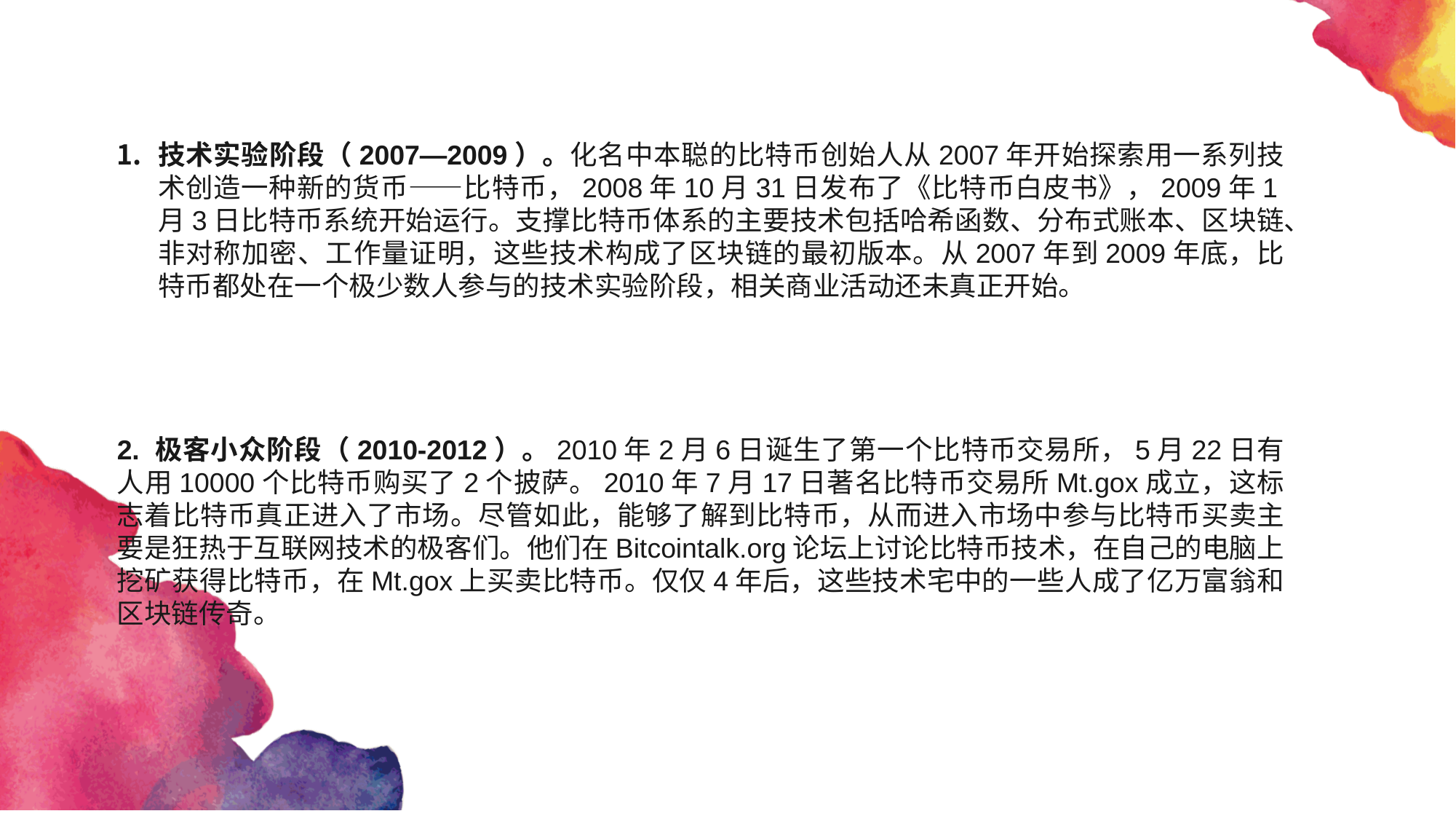

技术实验阶段（2007—2009）。化名中本聪的比特币创始人从2007年开始探索用一系列技术创造一种新的货币——比特币，2008年10月31日发布了《比特币白皮书》，2009年1月3日比特币系统开始运行。支撑比特币体系的主要技术包括哈希函数、分布式账本、区块链、非对称加密、工作量证明，这些技术构成了区块链的最初版本。从2007年到2009年底，比特币都处在一个极少数人参与的技术实验阶段，相关商业活动还未真正开始。

2. 极客小众阶段（2010-2012）。2010年2月6日诞生了第一个比特币交易所，5月22日有人用10000个比特币购买了2个披萨。2010年7月17日著名比特币交易所Mt.gox成立，这标志着比特币真正进入了市场。尽管如此，能够了解到比特币，从而进入市场中参与比特币买卖主要是狂热于互联网技术的极客们。他们在Bitcointalk.org论坛上讨论比特币技术，在自己的电脑上挖矿获得比特币，在Mt.gox上买卖比特币。仅仅4年后，这些技术宅中的一些人成了亿万富翁和区块链传奇。